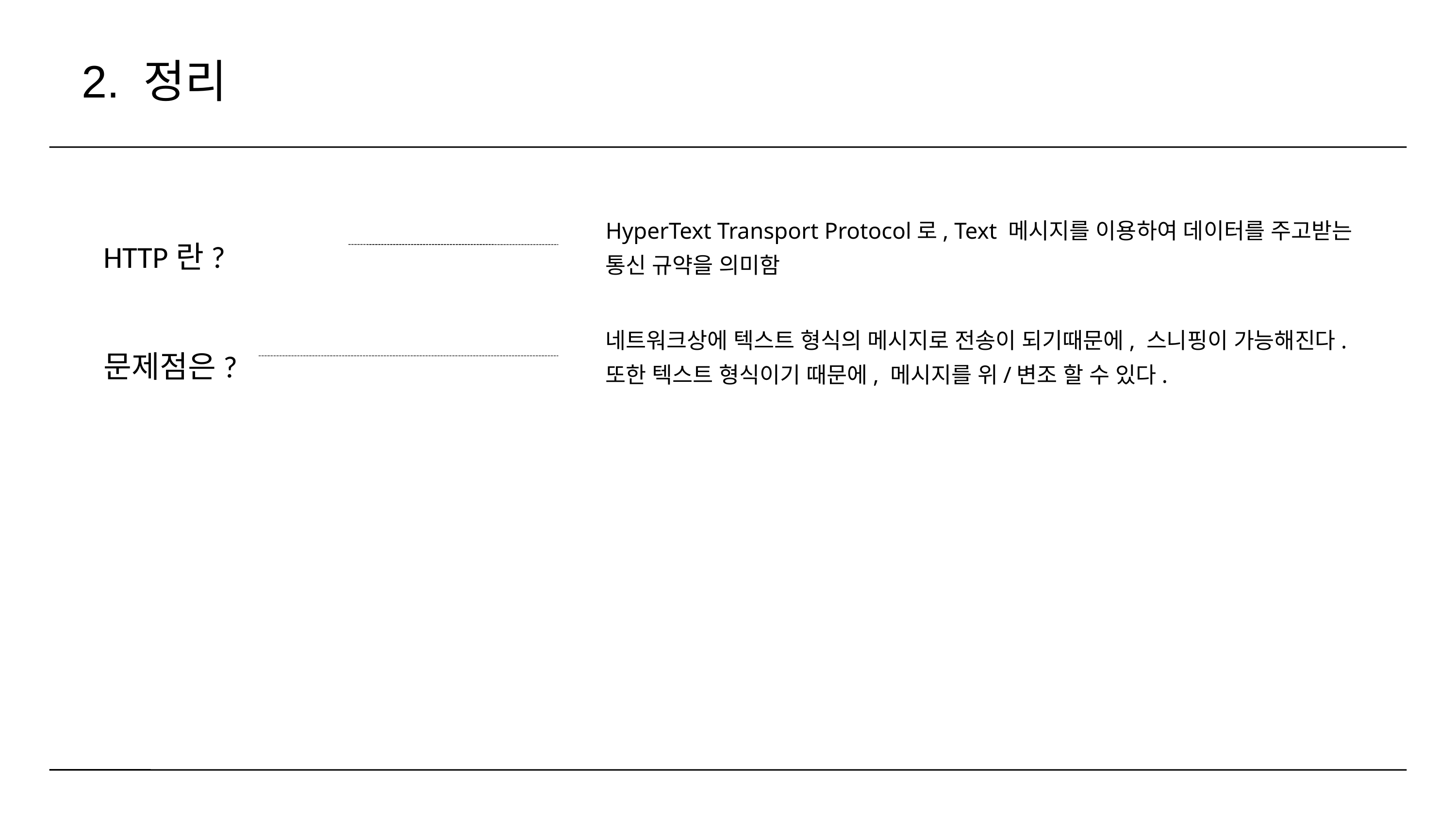

2. 정리

HTTP란?
HyperText Transport Protocol로, Text 메시지를 이용하여 데이터를 주고받는 통신 규약을 의미함

문제점은?
네트워크상에 텍스트 형식의 메시지로 전송이 되기때문에, 스니핑이 가능해진다.
또한 텍스트 형식이기 때문에, 메시지를 위/변조 할 수 있다.